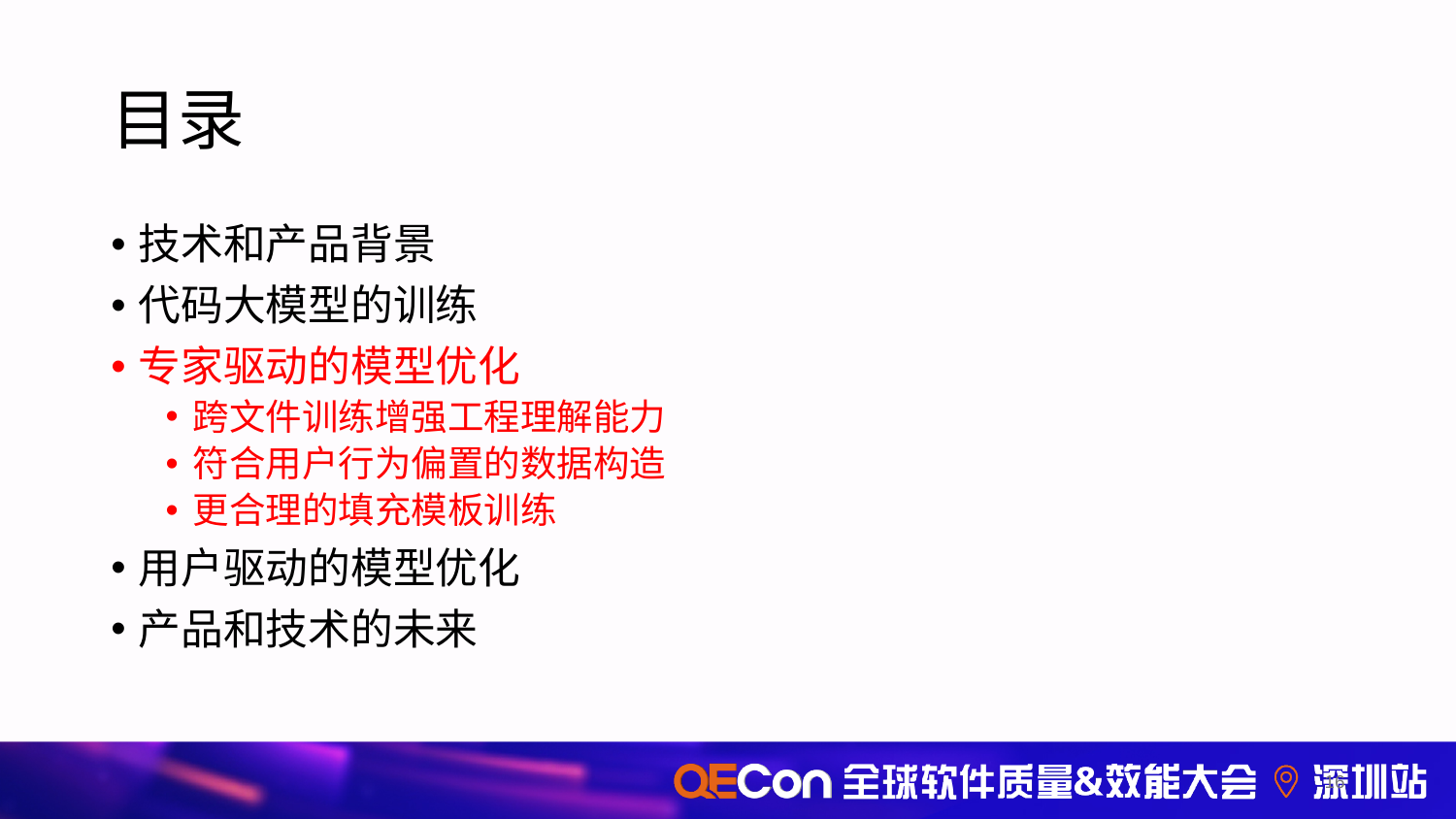

# 目录
技术和产品背景
代码大模型的训练
专家驱动的模型优化
跨文件训练增强工程理解能力
符合用户行为偏置的数据构造
更合理的填充模板训练
用户驱动的模型优化
产品和技术的未来
16